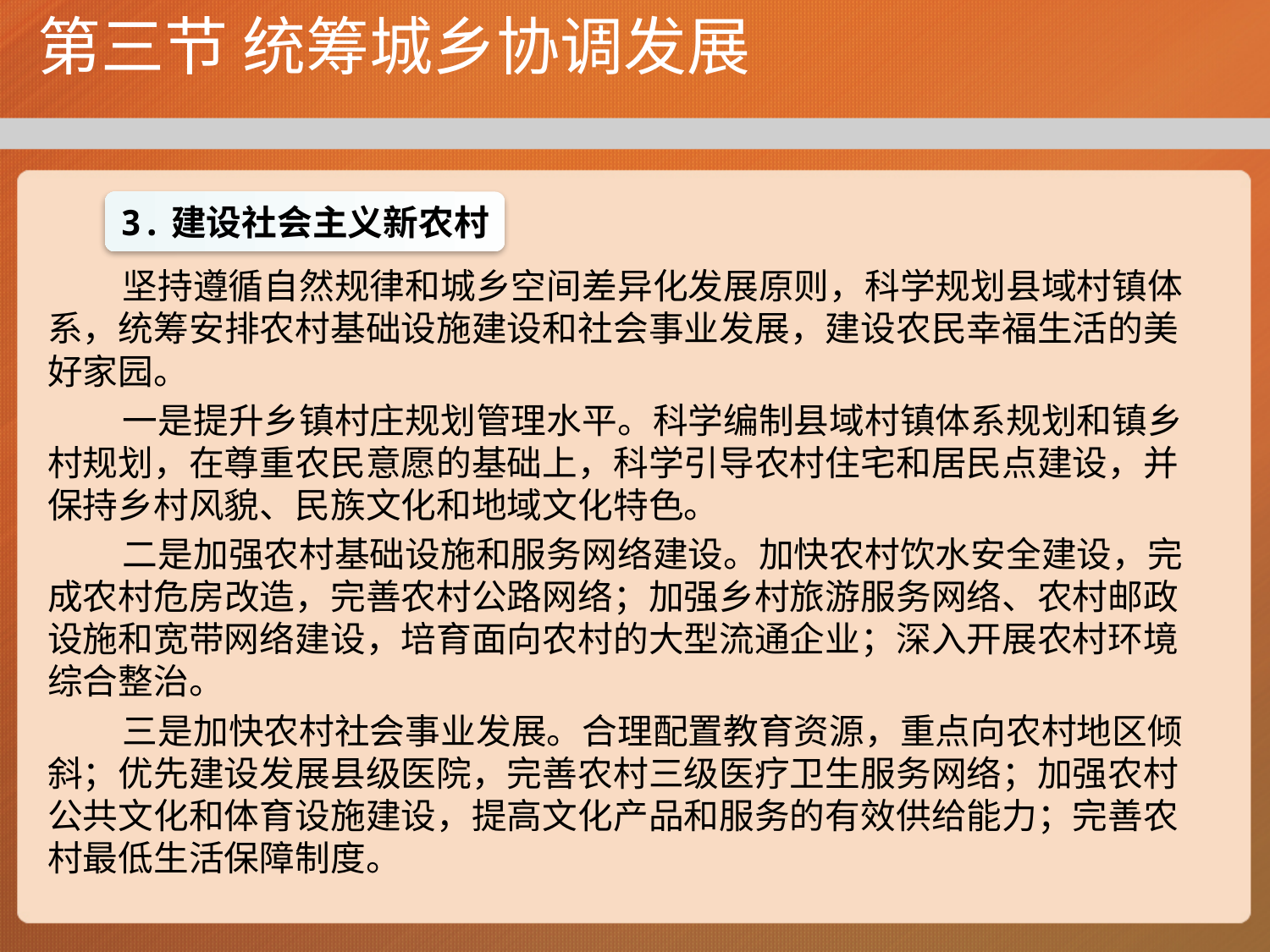

# 第三节 统筹城乡协调发展

坚持遵循自然规律和城乡空间差异化发展原则，科学规划县域村镇体系，统筹安排农村基础设施建设和社会事业发展，建设农民幸福生活的美好家园。
一是提升乡镇村庄规划管理水平。科学编制县域村镇体系规划和镇乡村规划，在尊重农民意愿的基础上，科学引导农村住宅和居民点建设，并保持乡村风貌、民族文化和地域文化特色。
二是加强农村基础设施和服务网络建设。加快农村饮水安全建设，完成农村危房改造，完善农村公路网络；加强乡村旅游服务网络、农村邮政设施和宽带网络建设，培育面向农村的大型流通企业；深入开展农村环境综合整治。
三是加快农村社会事业发展。合理配置教育资源，重点向农村地区倾斜；优先建设发展县级医院，完善农村三级医疗卫生服务网络；加强农村公共文化和体育设施建设，提高文化产品和服务的有效供给能力；完善农村最低生活保障制度。
3.建设社会主义新农村